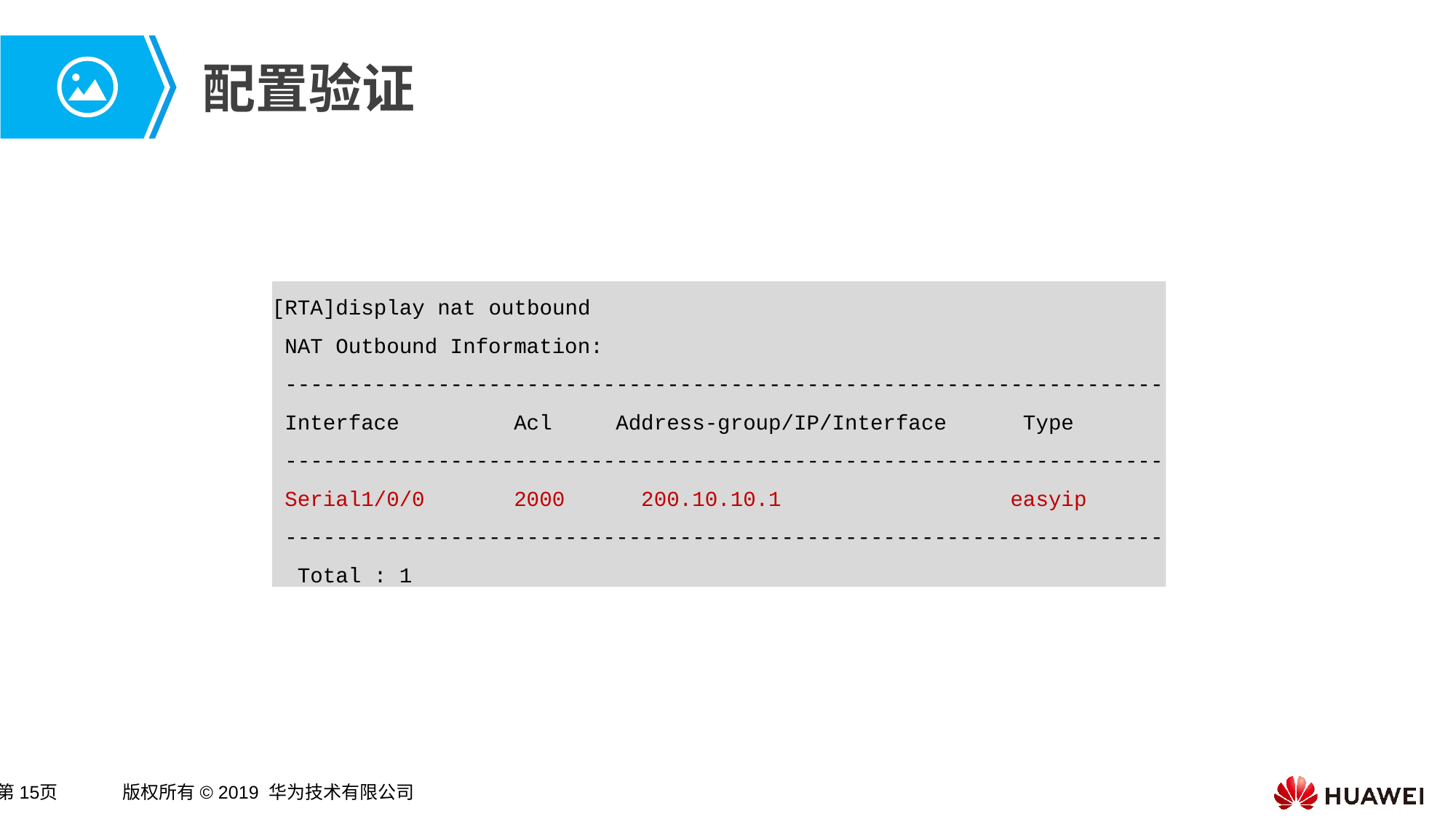

# 配置验证
[RTA]display nat outbound
 NAT Outbound Information:
 ---------------------------------------------------------------------
 Interface         Acl     Address-group/IP/Interface      Type
 ---------------------------------------------------------------------
 Serial1/0/0       2000      200.10.10.1                  easyip
 ---------------------------------------------------------------------
  Total : 1